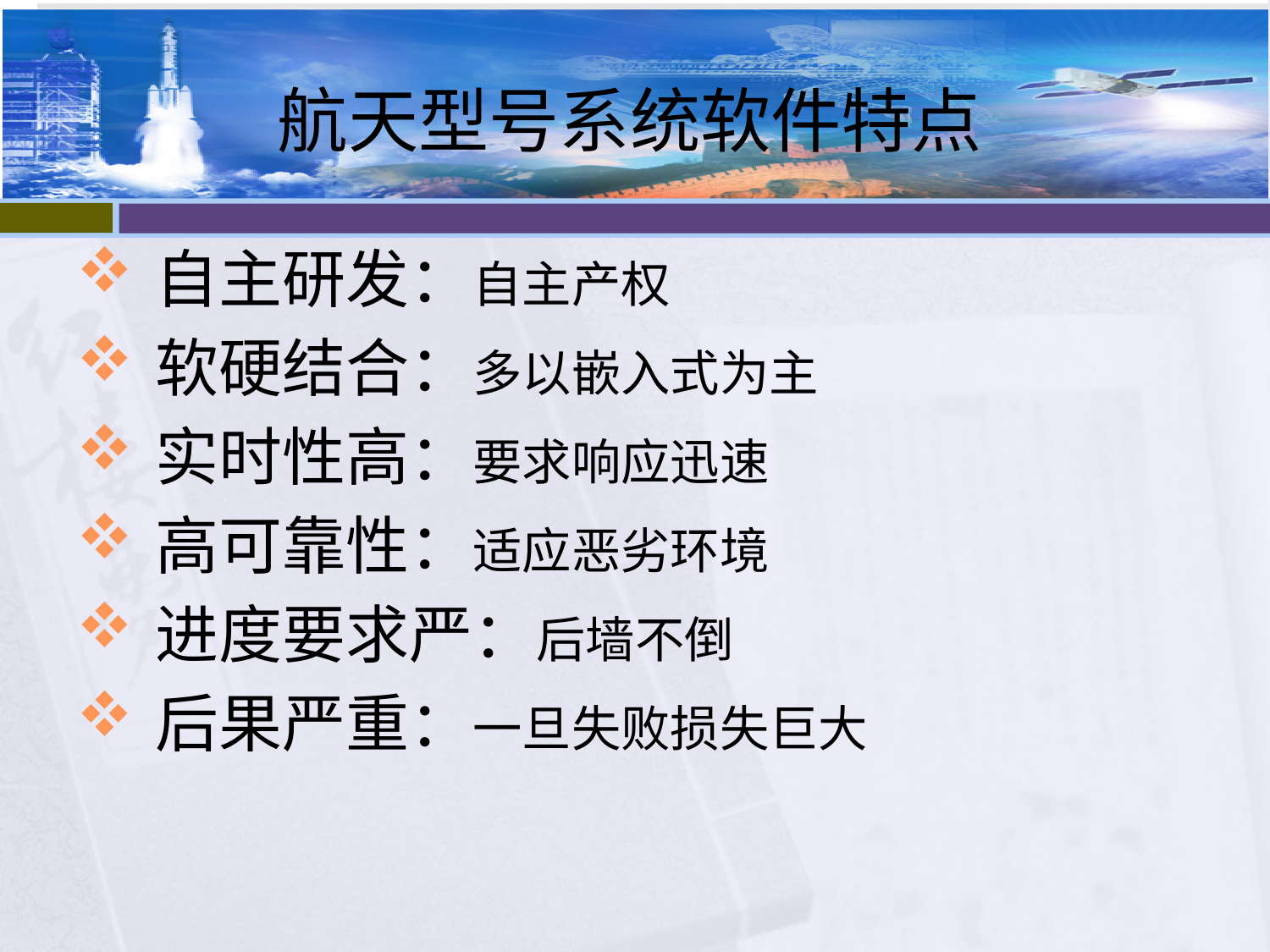

# 航天型号系统软件特点

自主研发：自主产权
软硬结合：多以嵌入式为主
实时性高：要求响应迅速
高可靠性：适应恶劣环境
进度要求严：后墙不倒
后果严重：一旦失败损失巨大